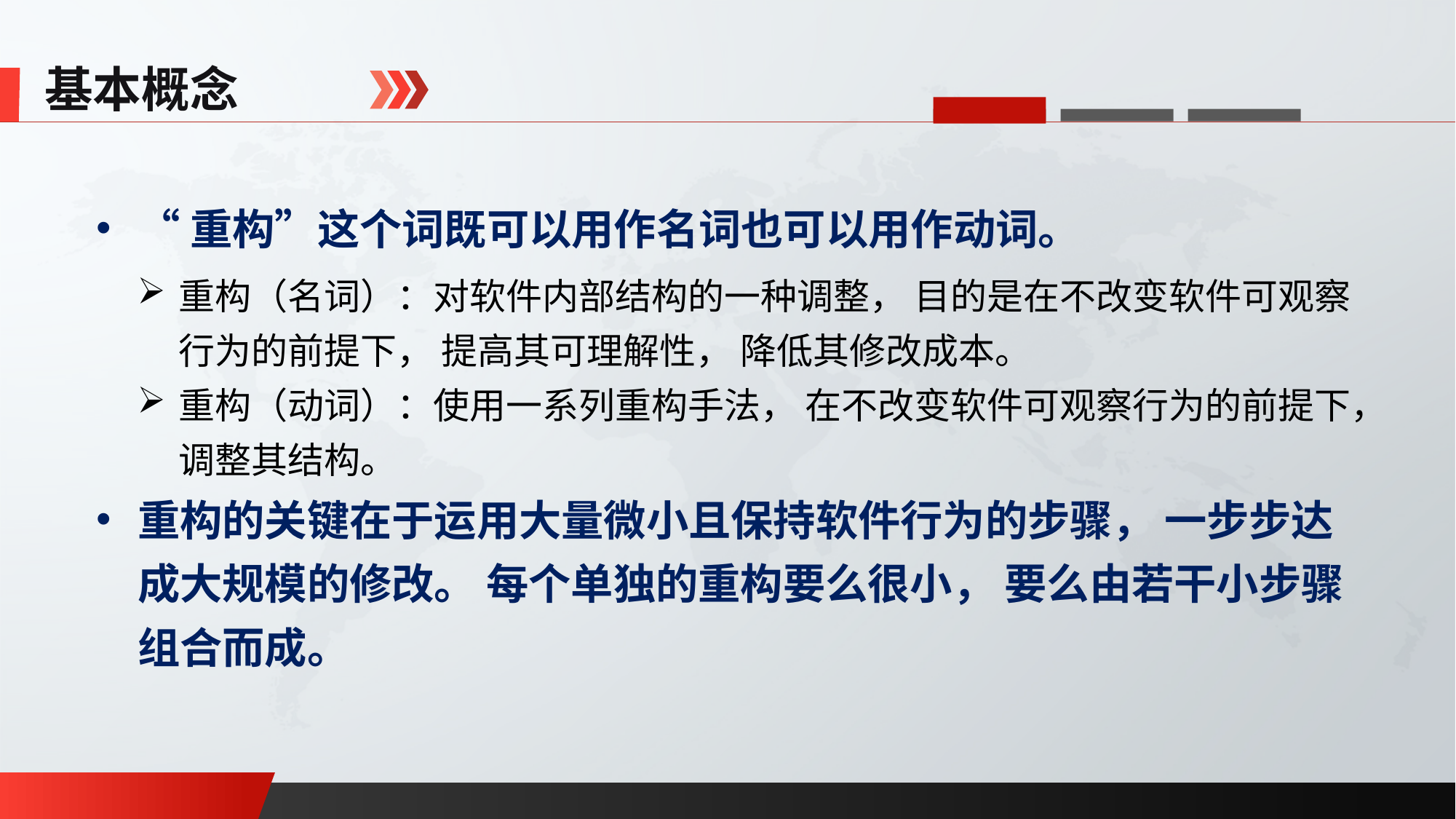

基本概念

“重构”这个词既可以用作名词也可以用作动词。
重构（名词）：对软件内部结构的一种调整， 目的是在不改变软件可观察行为的前提下， 提高其可理解性， 降低其修改成本。
重构（动词）：使用一系列重构手法， 在不改变软件可观察行为的前提下，调整其结构。
重构的关键在于运用大量微小且保持软件行为的步骤， 一步步达成大规模的修改。 每个单独的重构要么很小， 要么由若干小步骤组合而成。